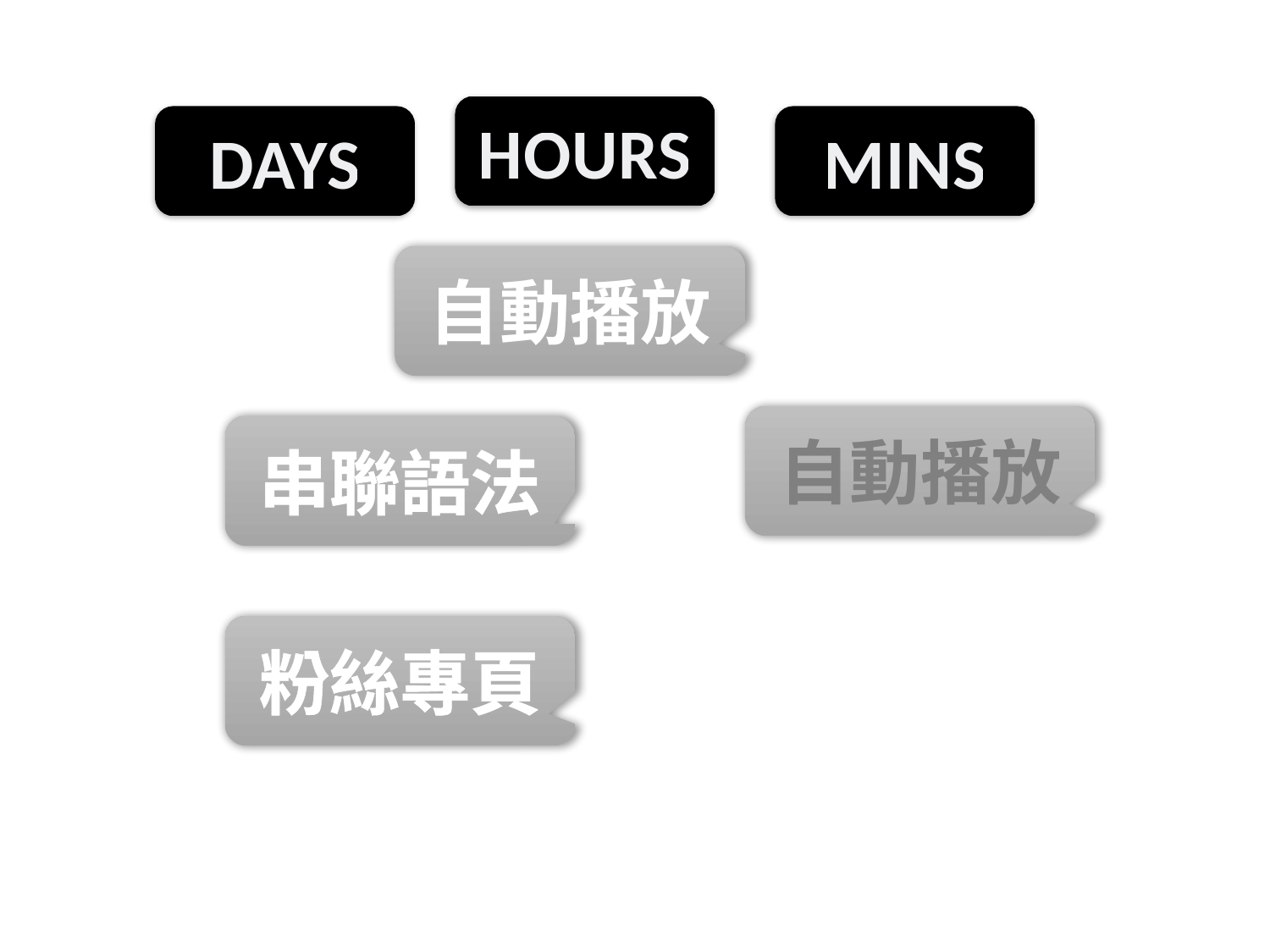

HOURS
DAYS
MINS
自動播放

自動播放

串聯語法
粉絲專頁